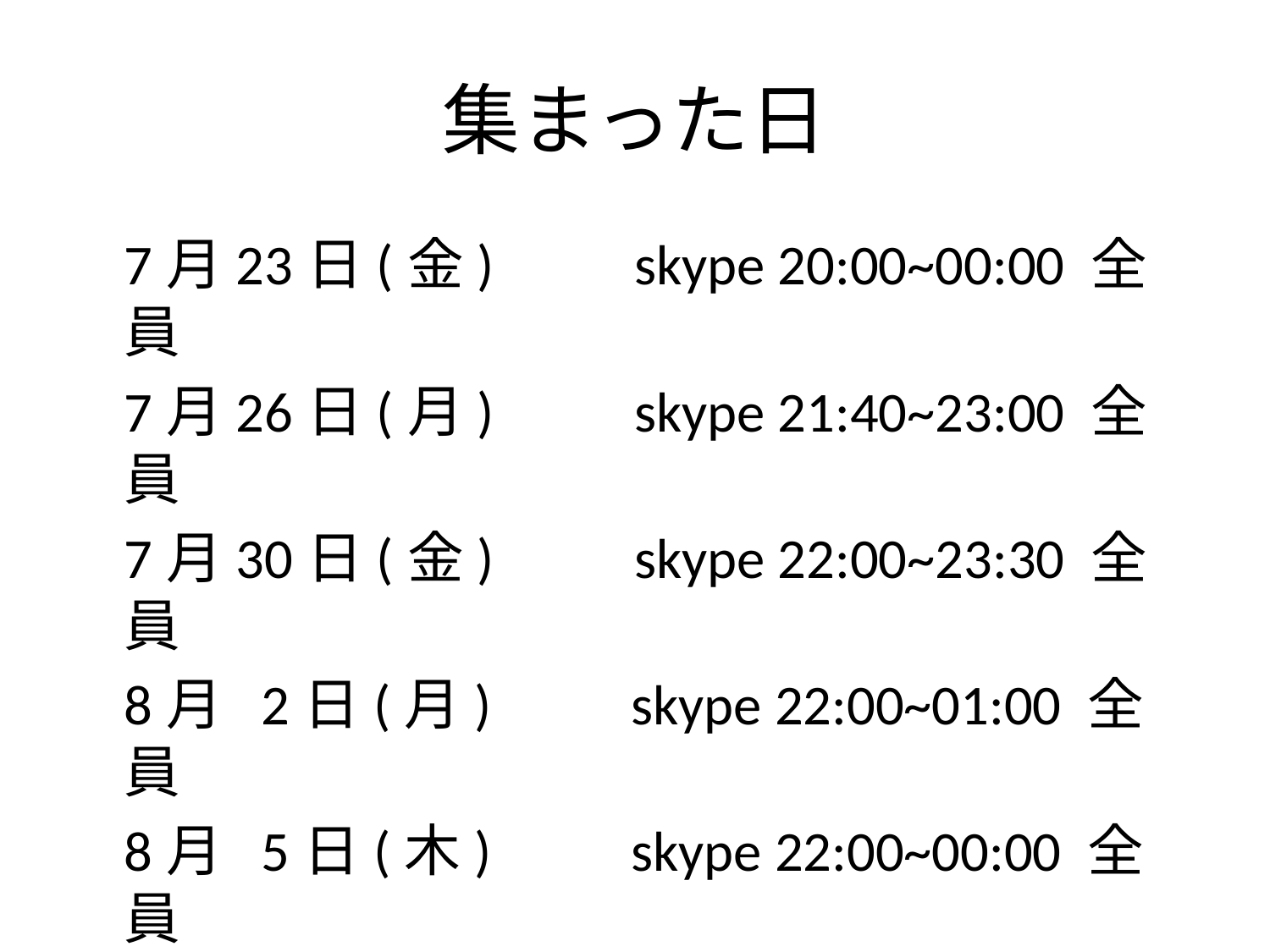

集まった日
	7月23日(金)　　skype 20:00~00:00 全員
	7月26日(月)　　skype 21:40~23:00 全員
	7月30日(金)　　skype 22:00~23:30 全員
	8月  2日(月)　　skype 22:00~01:00 全員
	8月  5日(木)　　skype 22:00~00:00 全員
	8月  7日(土)　　skype 22:00~22:30 全員
	8月  8日(日)	  skype 21:30~ 全員